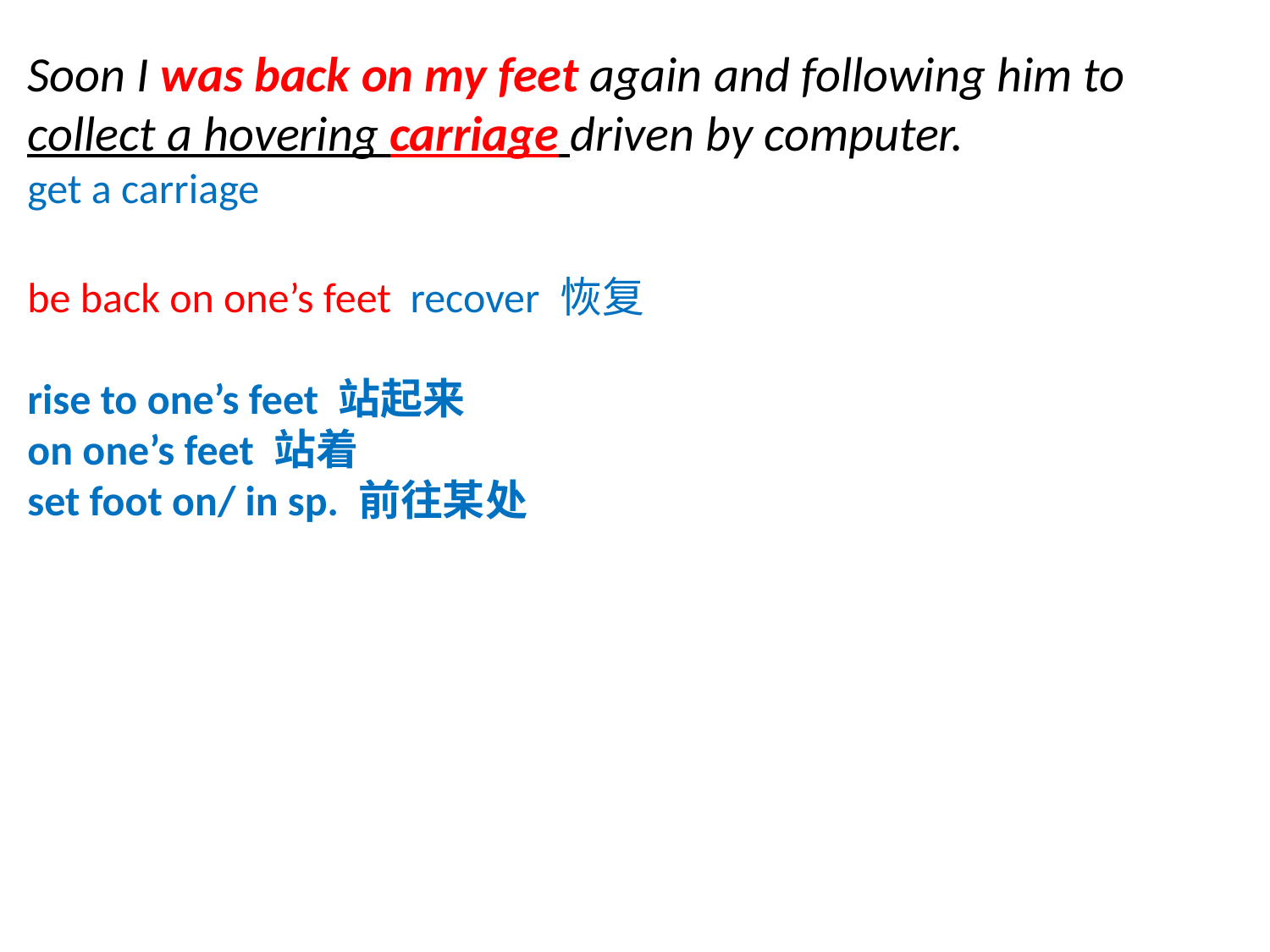

Soon I was back on my feet again and following him to collect a hovering carriage driven by computer.
get a carriage

be back on one’s feet  recover 恢复

rise to one’s feet 站起来
on one’s feet 站着
set foot on/ in sp. 前往某处